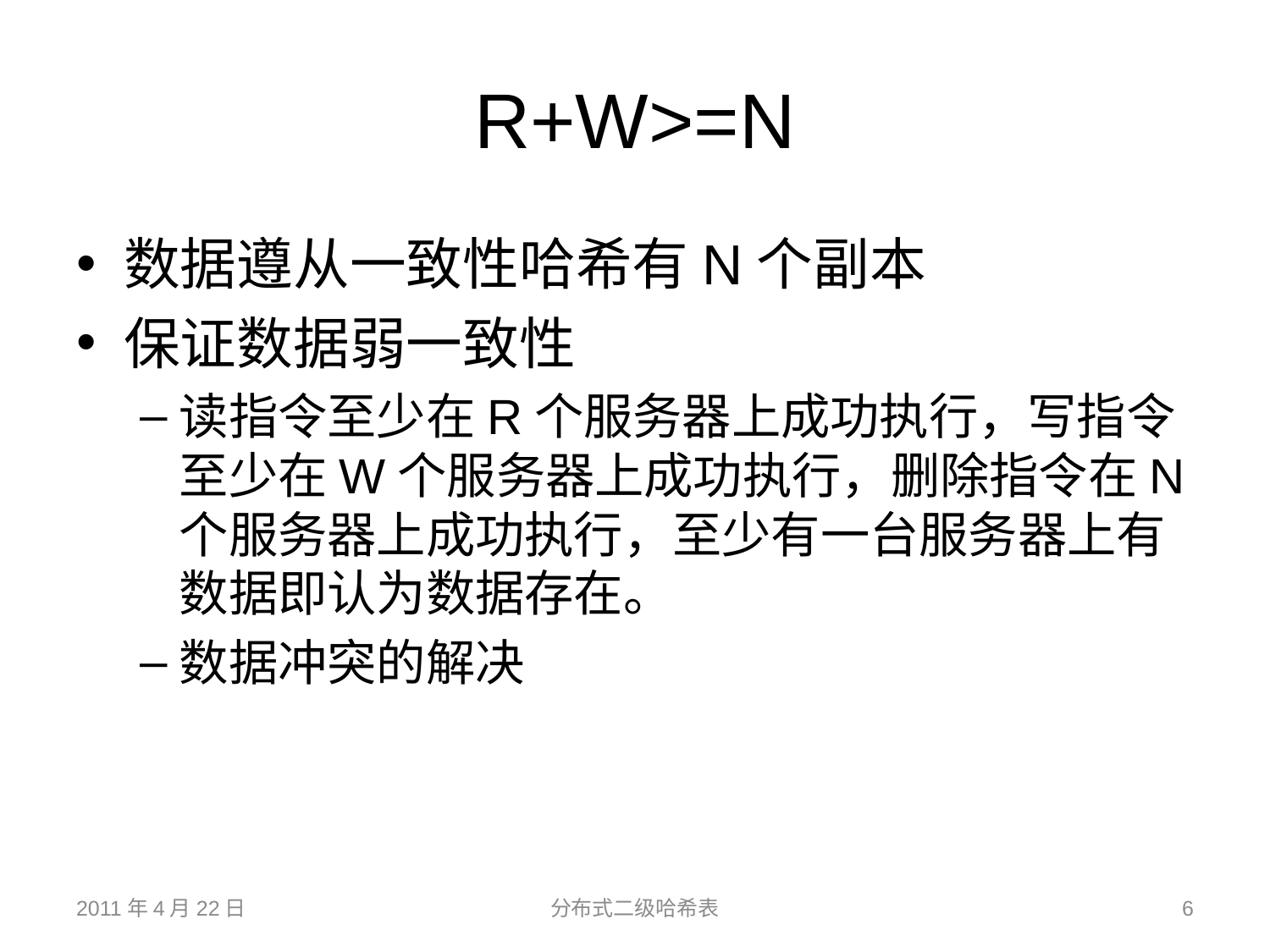

# R+W>=N
数据遵从一致性哈希有N个副本
保证数据弱一致性
读指令至少在R个服务器上成功执行，写指令至少在W个服务器上成功执行，删除指令在N个服务器上成功执行，至少有一台服务器上有数据即认为数据存在。
数据冲突的解决
2011年4月22日
分布式二级哈希表
6